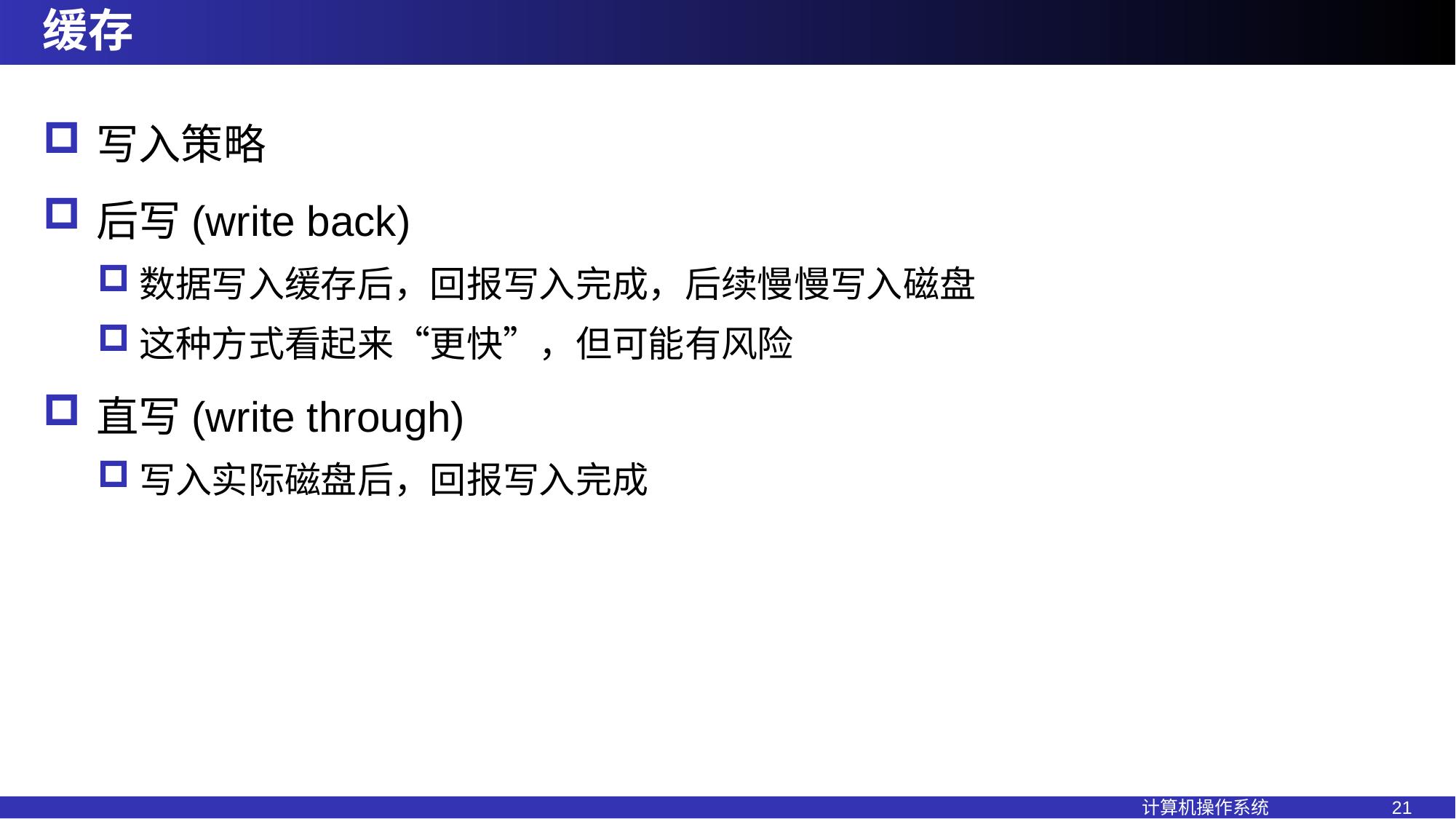

# 缓存
写入策略
后写(write back)
数据写入缓存后，回报写入完成，后续慢慢写入磁盘
这种方式看起来“更快”，但可能有风险
直写(write through)
写入实际磁盘后，回报写入完成

计算机操作系统                     21